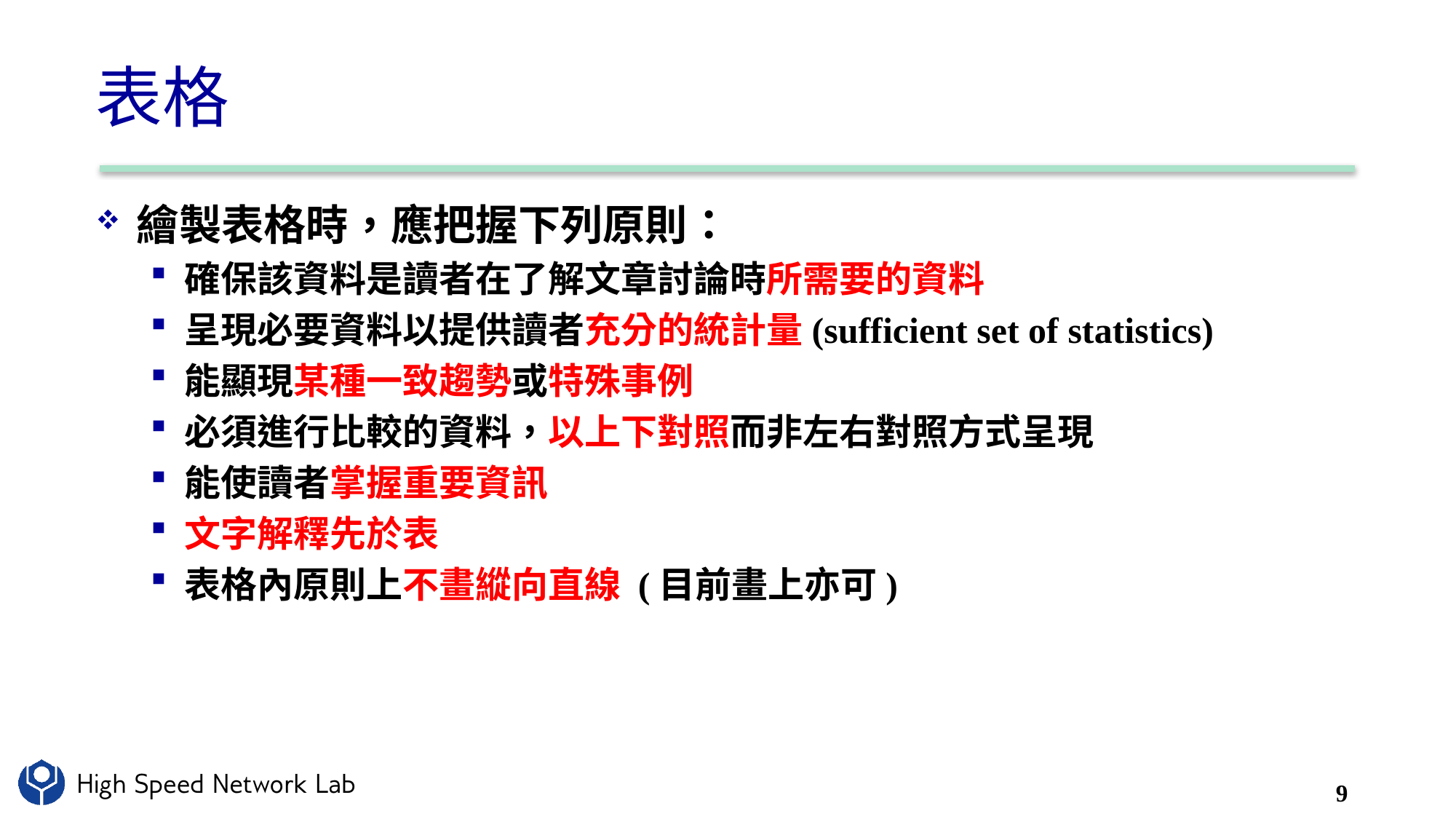

# 表格
繪製表格時，應把握下列原則：
確保該資料是讀者在了解文章討論時所需要的資料
呈現必要資料以提供讀者充分的統計量(sufficient set of statistics)
能顯現某種一致趨勢或特殊事例
必須進行比較的資料，以上下對照而非左右對照方式呈現
能使讀者掌握重要資訊
文字解釋先於表
表格內原則上不畫縱向直線 (目前畫上亦可)
9